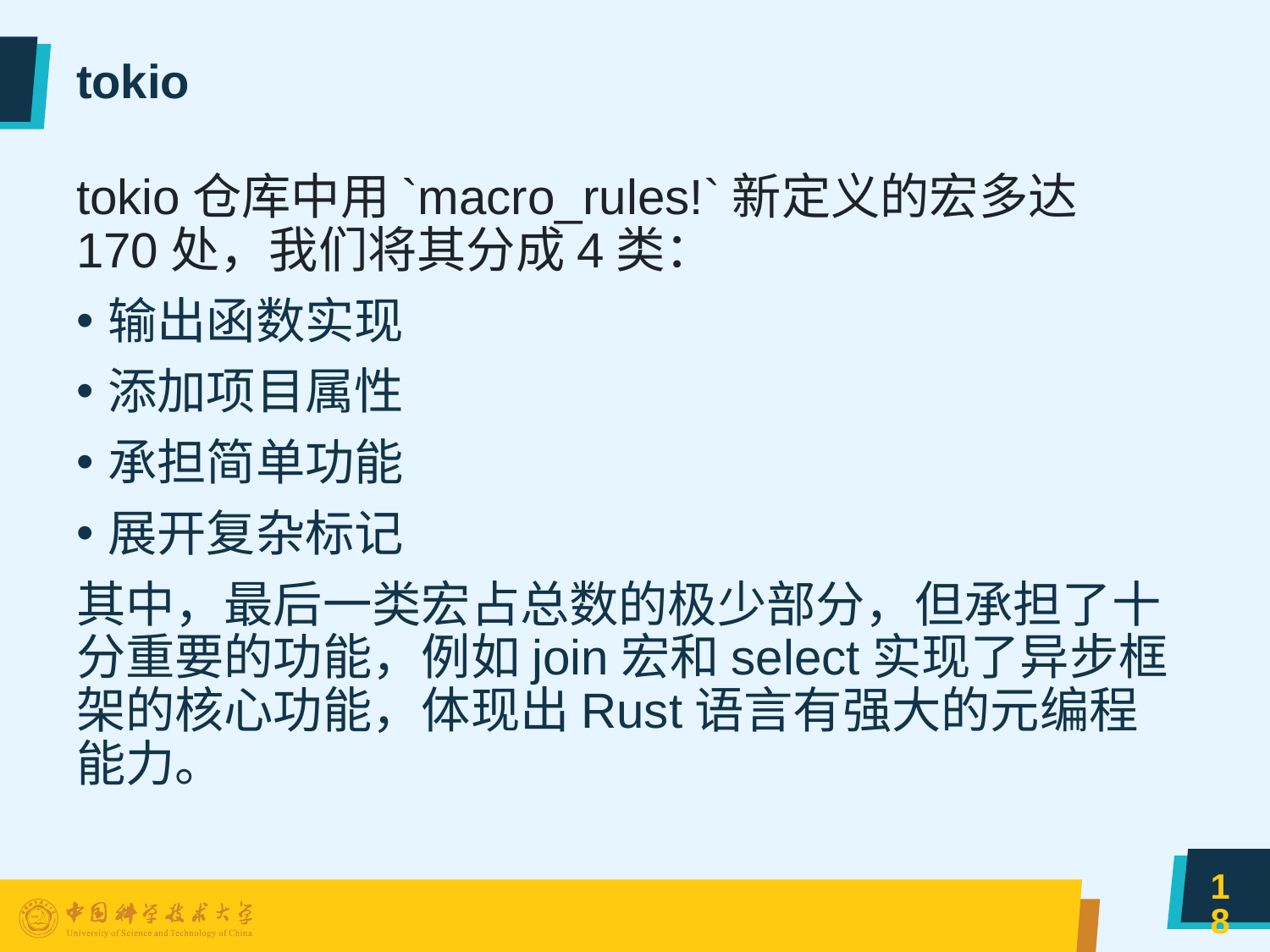

# tokio
tokio仓库中用`macro_rules!`新定义的宏多达170处，我们将其分成4类：
输出函数实现
添加项目属性
承担简单功能
展开复杂标记
其中，最后一类宏占总数的极少部分，但承担了十分重要的功能，例如join宏和select实现了异步框架的核心功能，体现出Rust语言有强大的元编程能力。
18